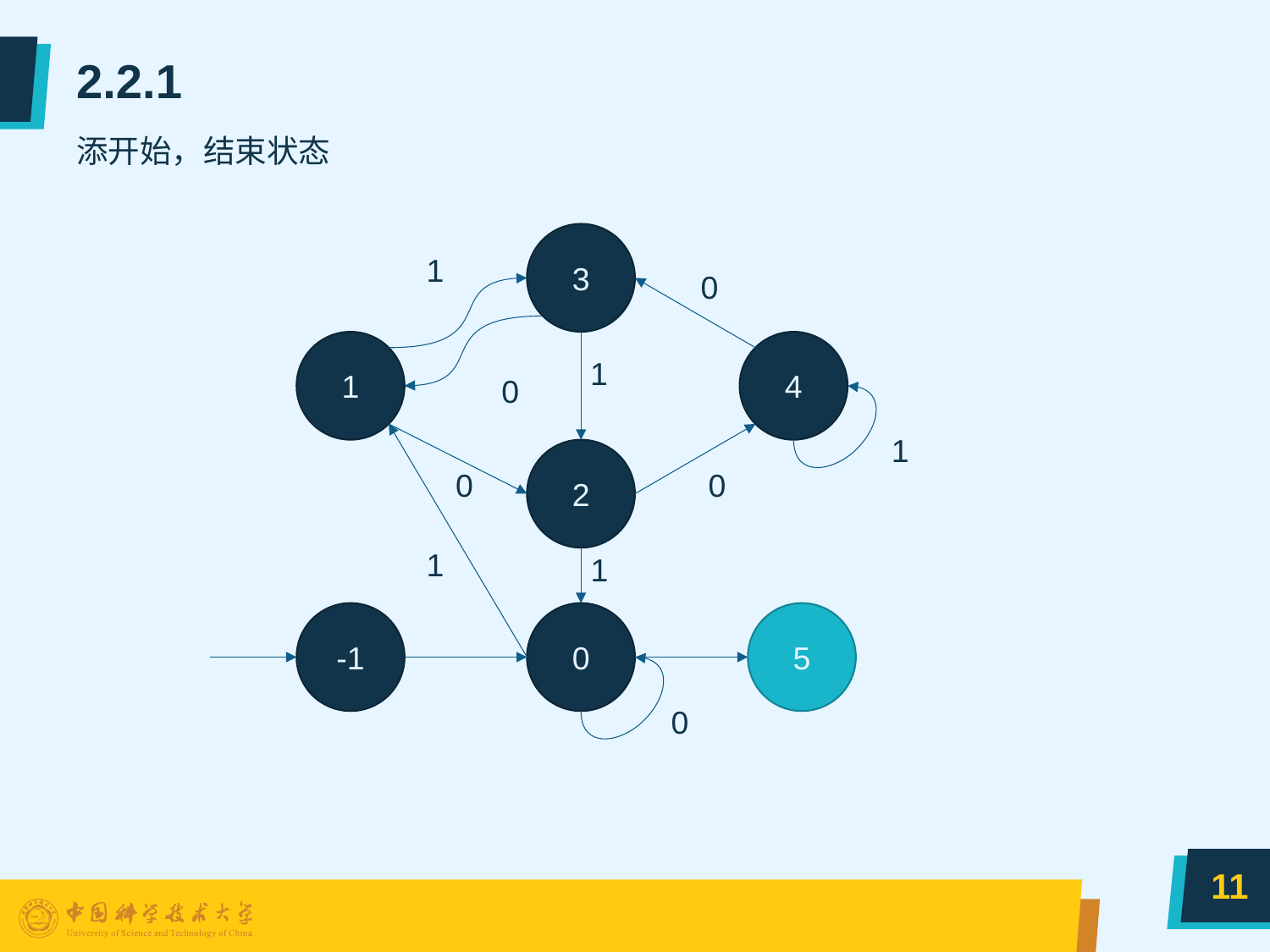

# 2.2.1
添开始，结束状态

3
1
0
1
4
1
0
1
2
0
0
1
1
-1
0
5
0
11